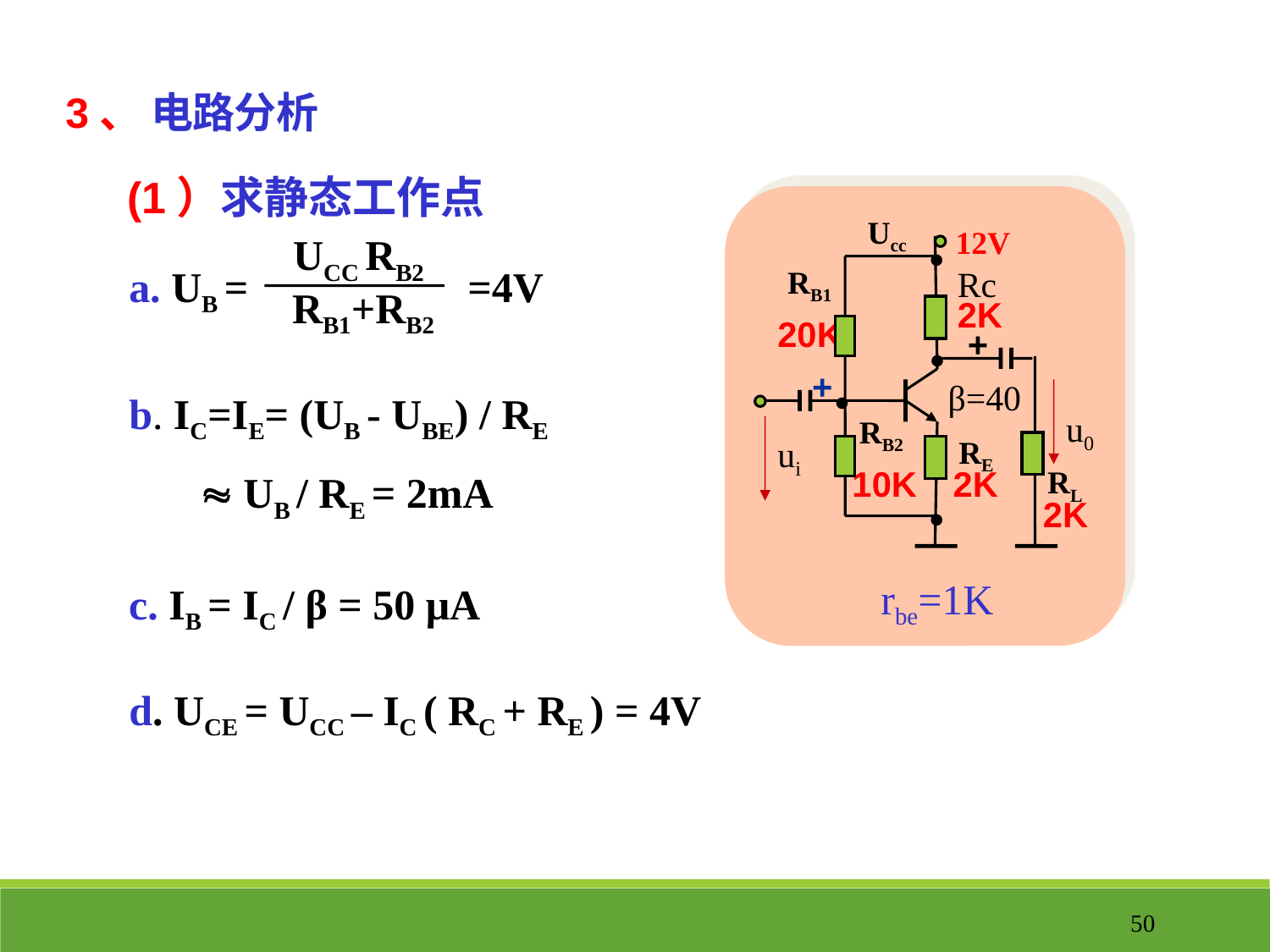

3、 电路分析
(1）求静态工作点

Ucc
12V
•

RB1

Rc
2K

20K

+
•

+

•

β=40

u0
RB2

ui
RE

10K
2K
RL
•
2K

rbe=1K
UCC RB2
RB1+RB2

a. UB =
=4V
b. IC=IE= (UB - UBE) / RE
          ≈ UB / RE = 2mA
c. IB = IC / β = 50 μA
d. UCE = UCC – IC ( RC + RE ) = 4V
50